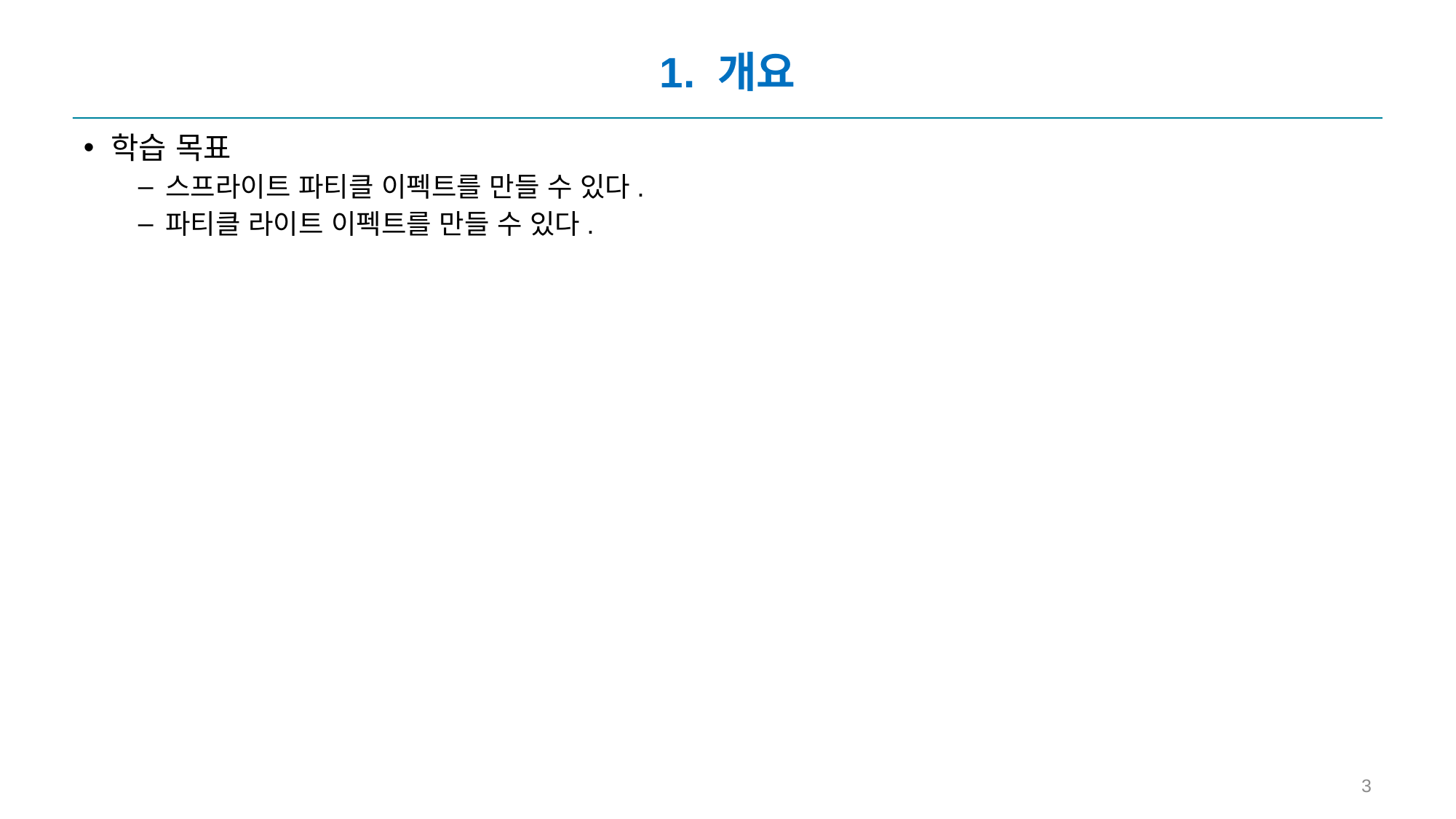

# 1. 개요
학습 목표
스프라이트 파티클 이펙트를 만들 수 있다.
파티클 라이트 이펙트를 만들 수 있다.

3